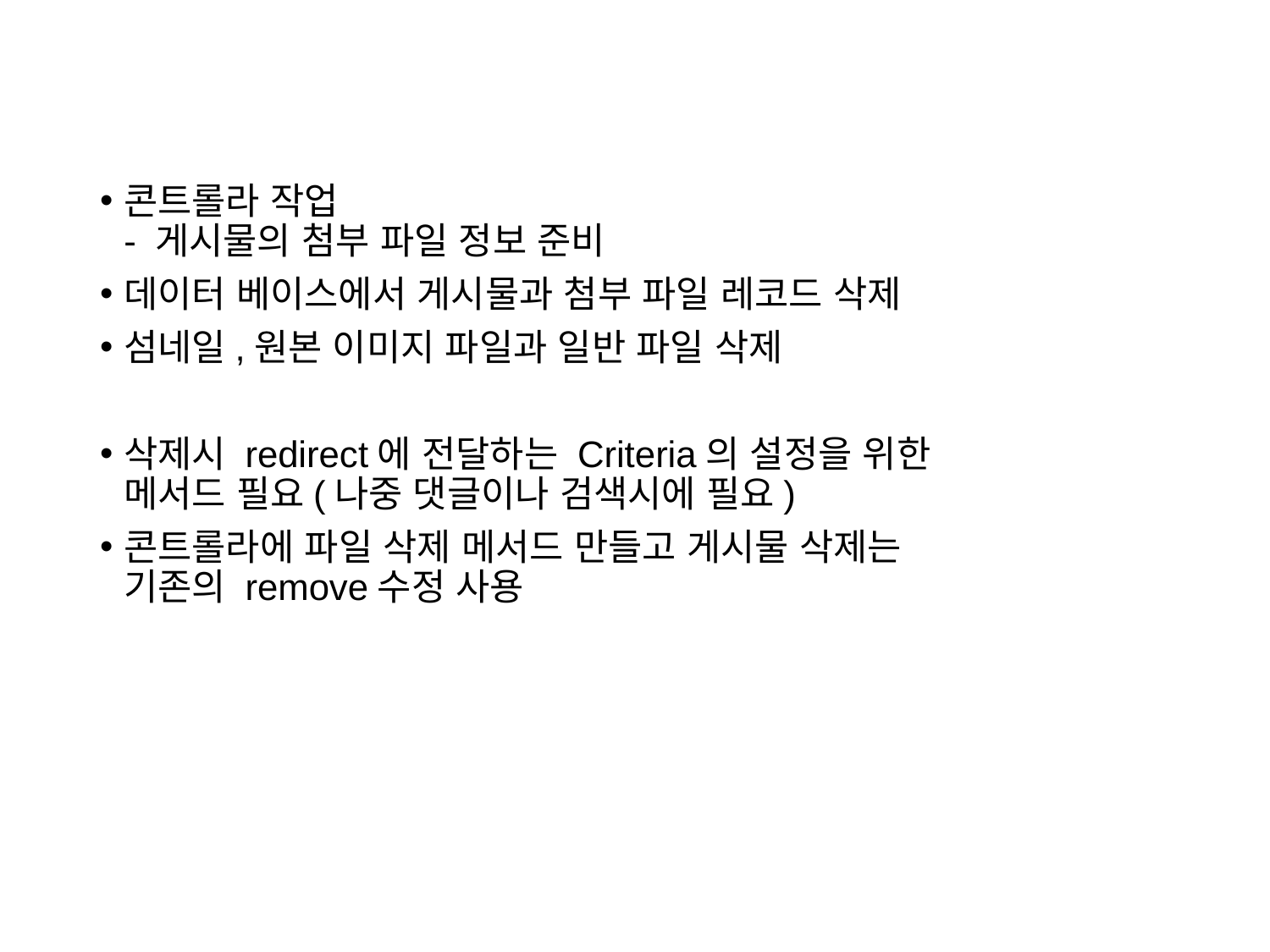

콘트롤라 작업
- 게시물의 첨부 파일 정보 준비
데이터 베이스에서 게시물과 첨부 파일 레코드 삭제
섬네일,원본 이미지 파일과 일반 파일 삭제

삭제시 redirect에 전달하는 Criteria의 설정을 위한
메서드 필요(나중 댓글이나 검색시에 필요)
콘트롤라에 파일 삭제 메서드 만들고 게시물 삭제는
기존의 remove수정 사용